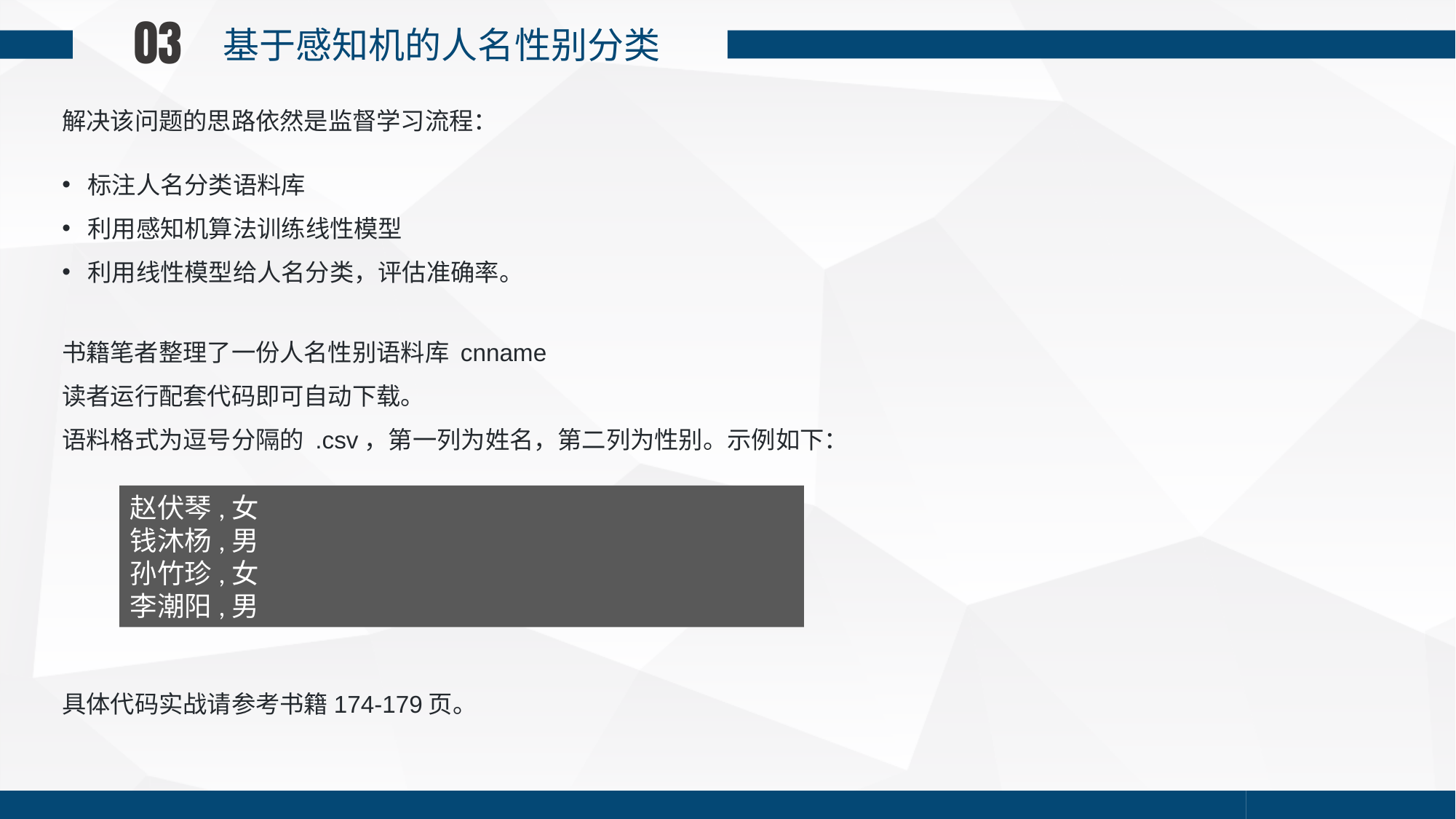

03
 基于感知机的人名性别分类

解决该问题的思路依然是监督学习流程：
标注人名分类语料库
利用感知机算法训练线性模型
利用线性模型给人名分类，评估准确率。
书籍笔者整理了一份人名性别语料库 cnname
读者运行配套代码即可自动下载。
语料格式为逗号分隔的 .csv，第一列为姓名，第二列为性别。示例如下：
赵伏琴,女
钱沐杨,男
孙竹珍,女
李潮阳,男
具体代码实战请参考书籍174-179页。